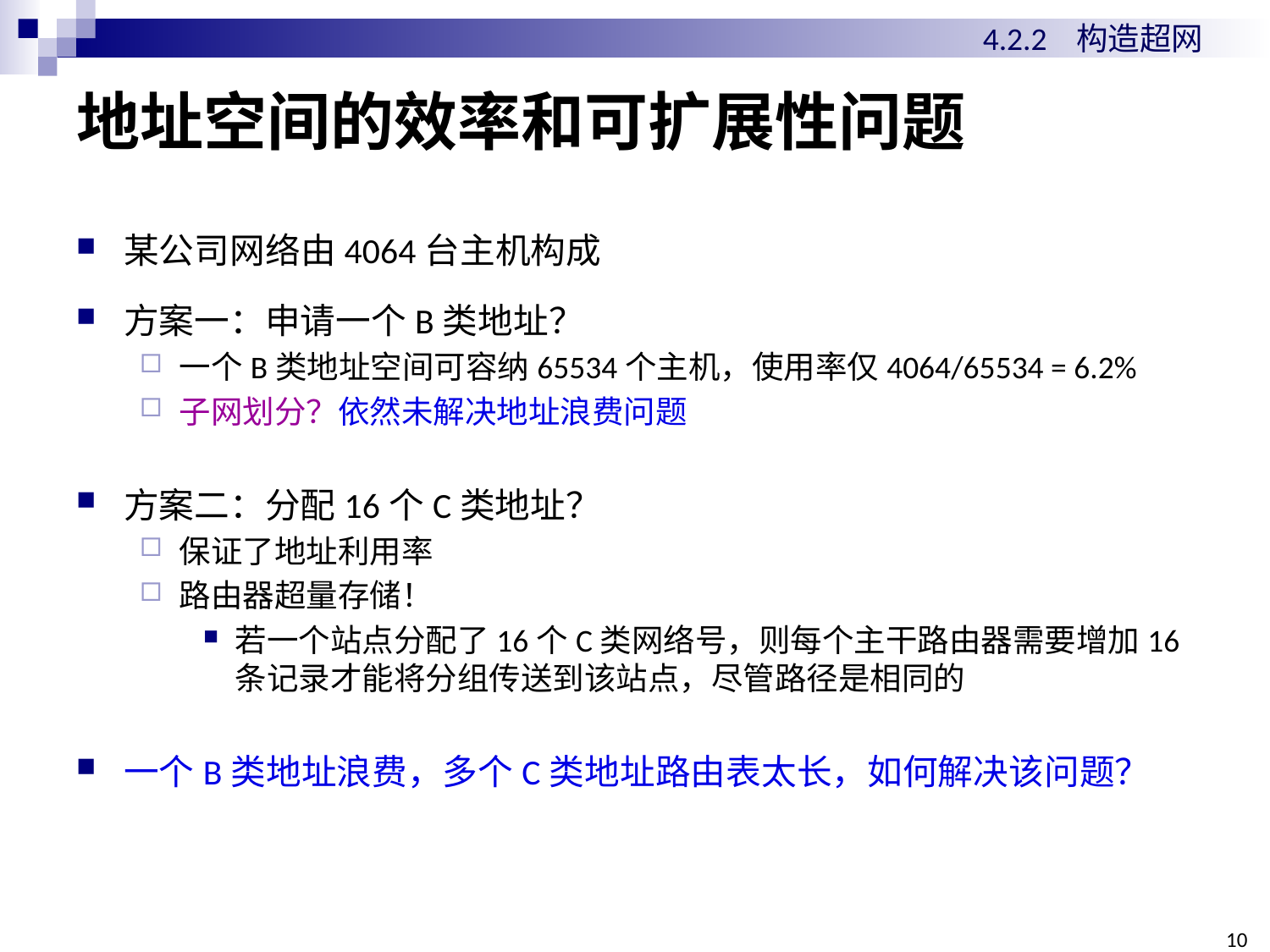

4.2.2   构造超网
# 地址空间的效率和可扩展性问题
某公司网络由4064台主机构成
方案一：申请一个B类地址？
一个B类地址空间可容纳65534个主机，使用率仅4064/65534 = 6.2%
子网划分？依然未解决地址浪费问题
方案二：分配16个C类地址？
保证了地址利用率
路由器超量存储！
若一个站点分配了16个C类网络号，则每个主干路由器需要增加16条记录才能将分组传送到该站点，尽管路径是相同的
一个B类地址浪费，多个C类地址路由表太长，如何解决该问题？
107